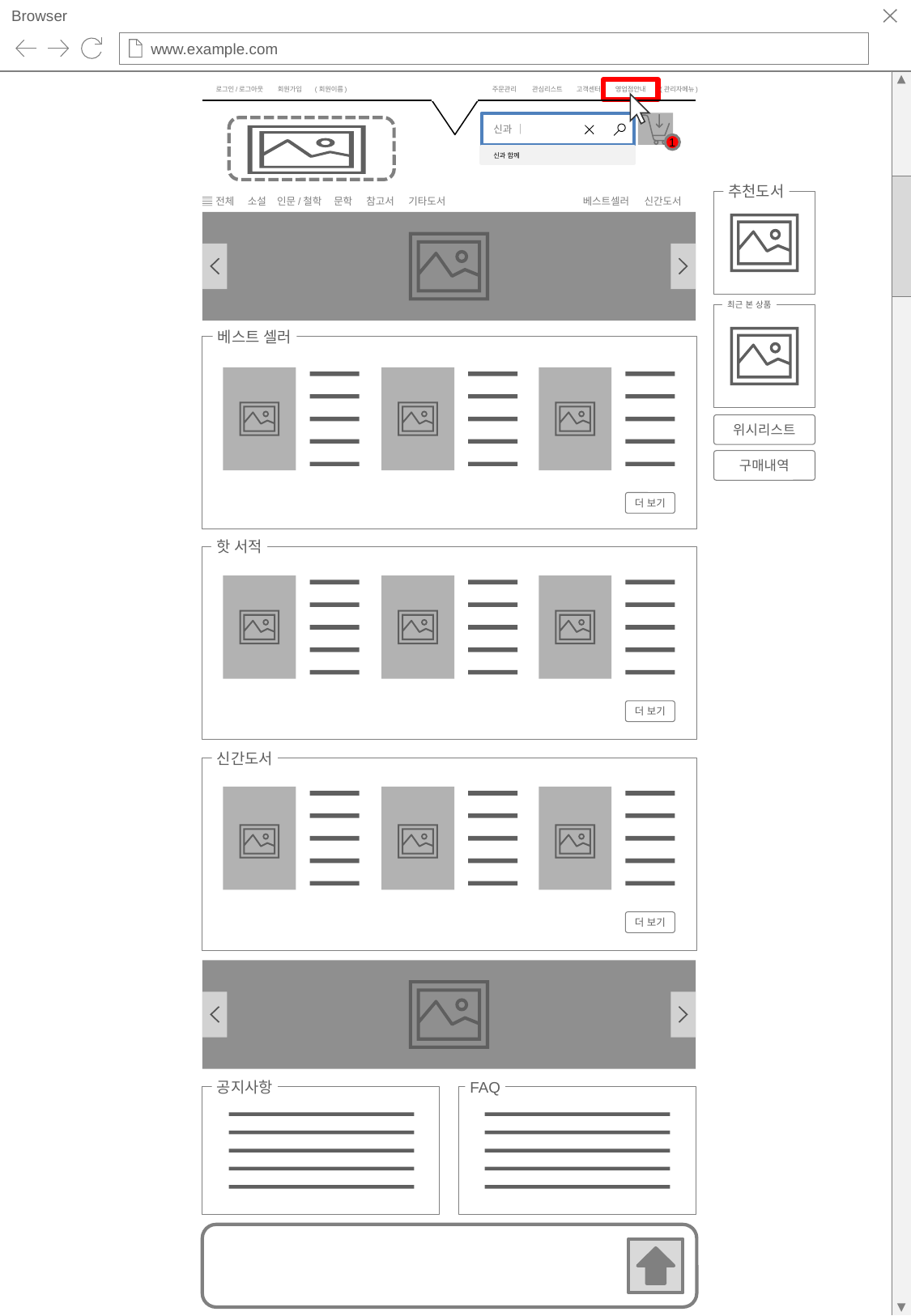

Browser

www.example.com

Browser

www.example.com

로그인/로그아웃
회원가입
(회원이름)
주문관리
관심리스트
고객센터
영업점안내
(관리자메뉴)

신과 │

1

신과 함께
추천도서

전체

소설
인문/철학
문학
참고서
기타도서
베스트셀러
신간도서

최근 본 상품

베스트 셀러

위시리스트
구매내역
더 보기
핫 서적

더 보기
신간도서

더 보기

공지사항

FAQ